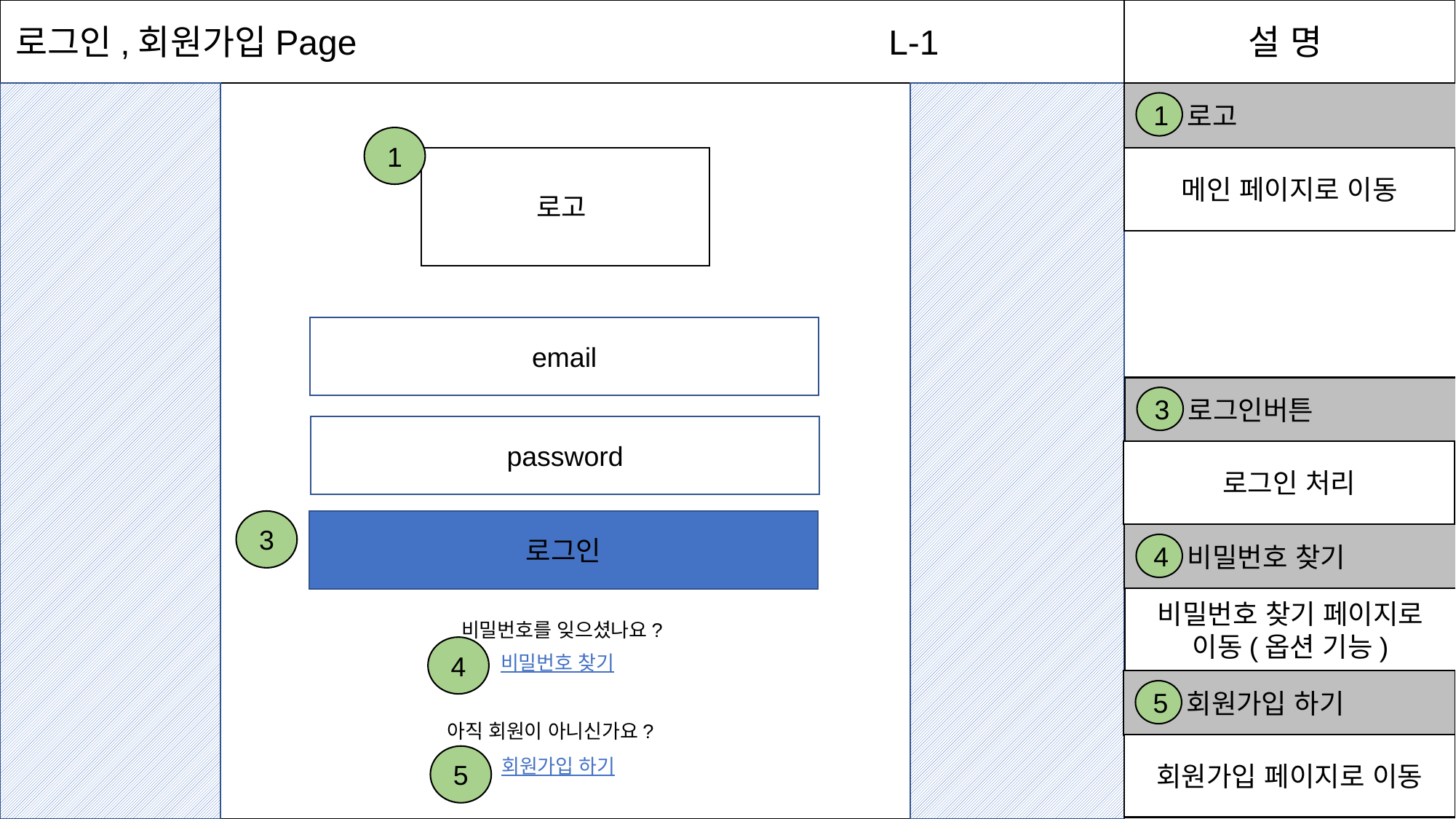

로그인,회원가입Page					L-1
설 명

      로고
1
1
로고
메인 페이지로 이동
email
      로그인버튼
3
password
로그인 처리
3
로그인
      비밀번호 찾기
4
비밀번호 찾기 페이지로 이동(옵션 기능)
비밀번호를 잊으셨나요?
4
비밀번호 찾기
      회원가입 하기
5
아직 회원이 아니신가요?
회원가입 페이지로 이동
5
회원가입 하기